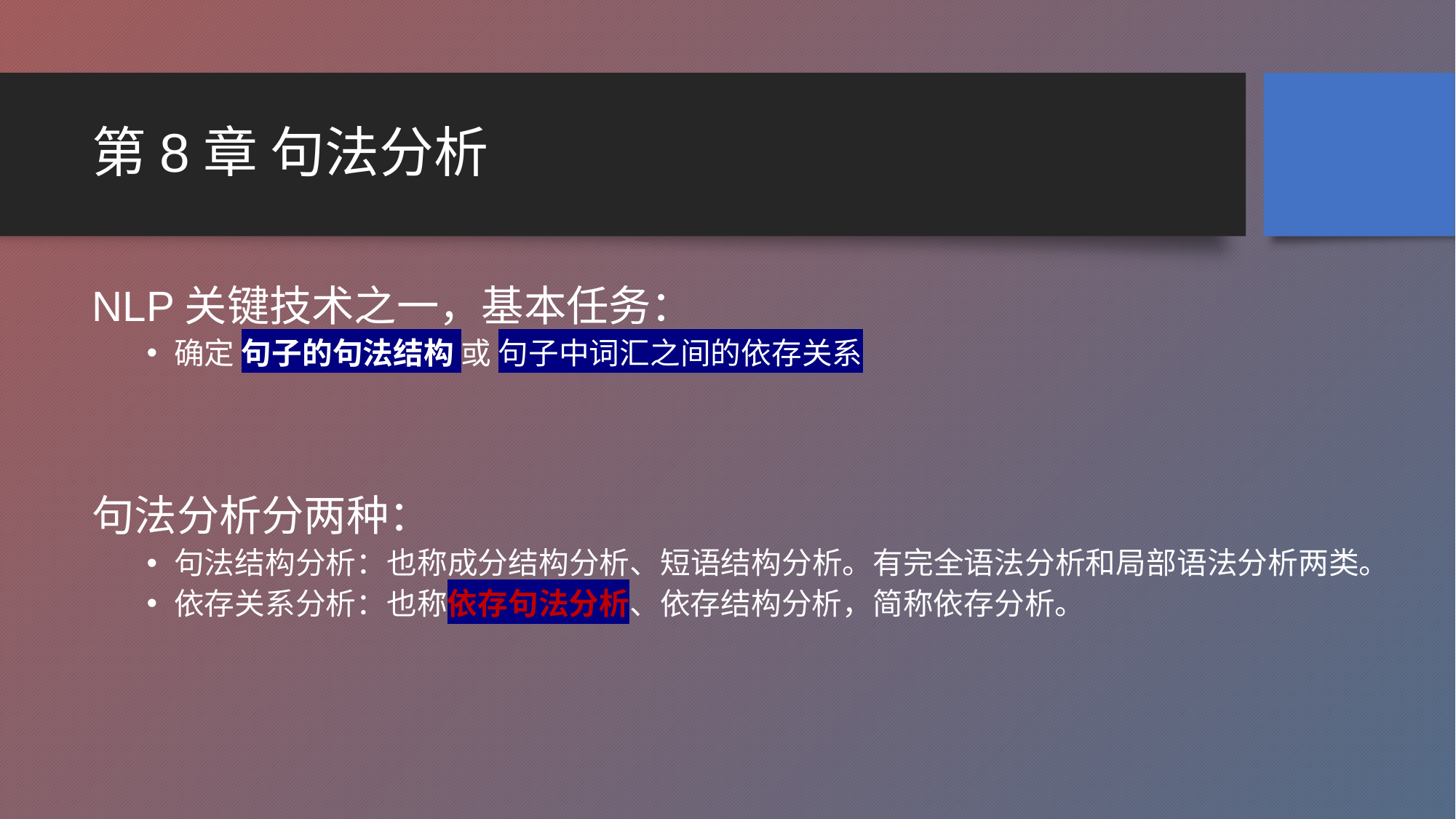

# 第8章 句法分析
NLP关键技术之一，基本任务：
确定 句子的句法结构 或 句子中词汇之间的依存关系

句法分析分两种：
句法结构分析：也称成分结构分析、短语结构分析。有完全语法分析和局部语法分析两类。
依存关系分析：也称依存句法分析、依存结构分析，简称依存分析。